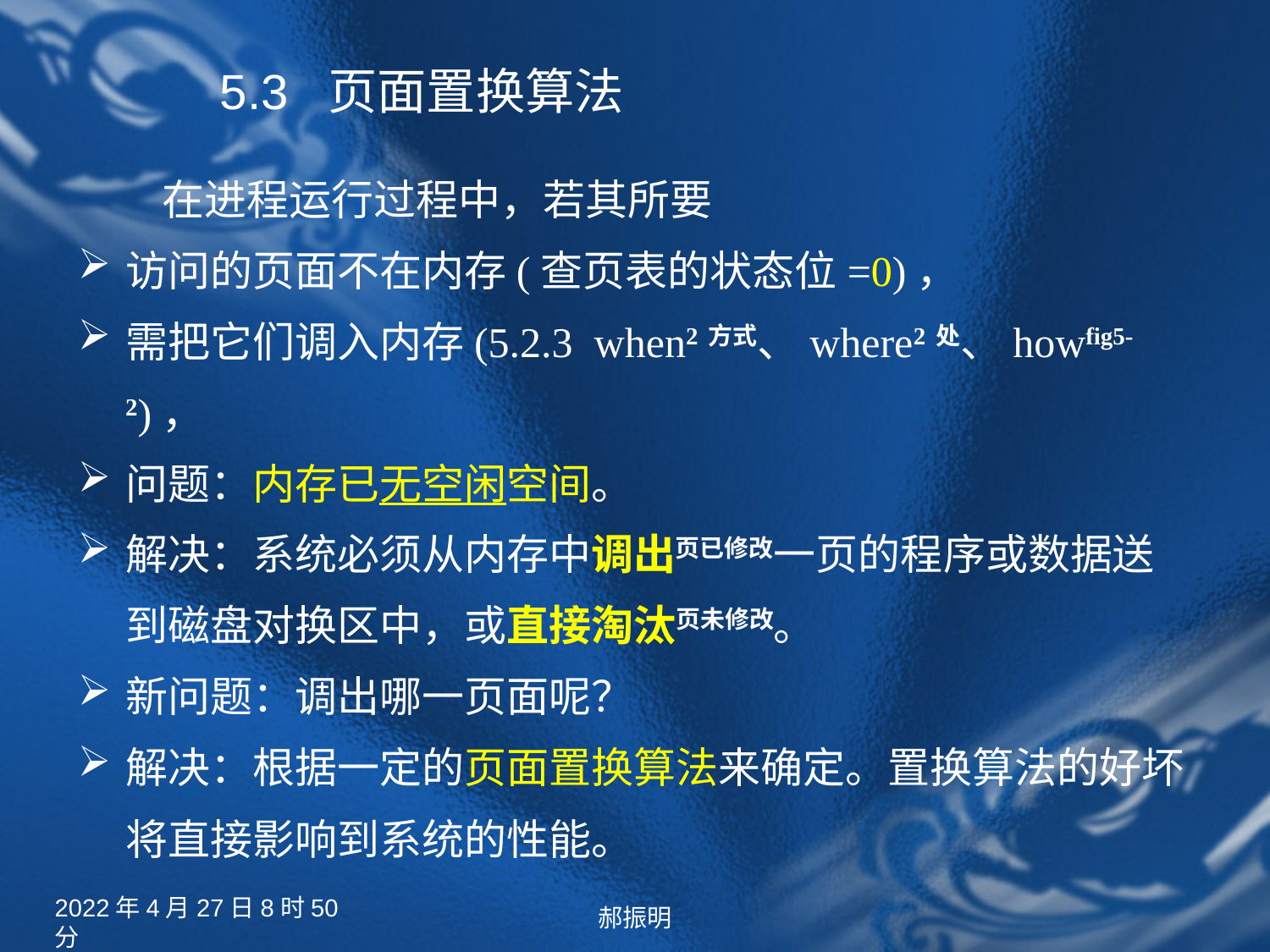

# 5.3  页面置换算法
　　在进程运行过程中，若其所要
访问的页面不在内存(查页表的状态位=0)，
需把它们调入内存(5.2.3  when2方式、where2处、howfig5-2)，
问题：内存已无空闲空间。
解决：系统必须从内存中调出页已修改一页的程序或数据送到磁盘对换区中，或直接淘汰页未修改。
新问题：调出哪一页面呢？
解决：根据一定的页面置换算法来确定。置换算法的好坏将直接影响到系统的性能。
2022年4月27日8时50分
郝振明